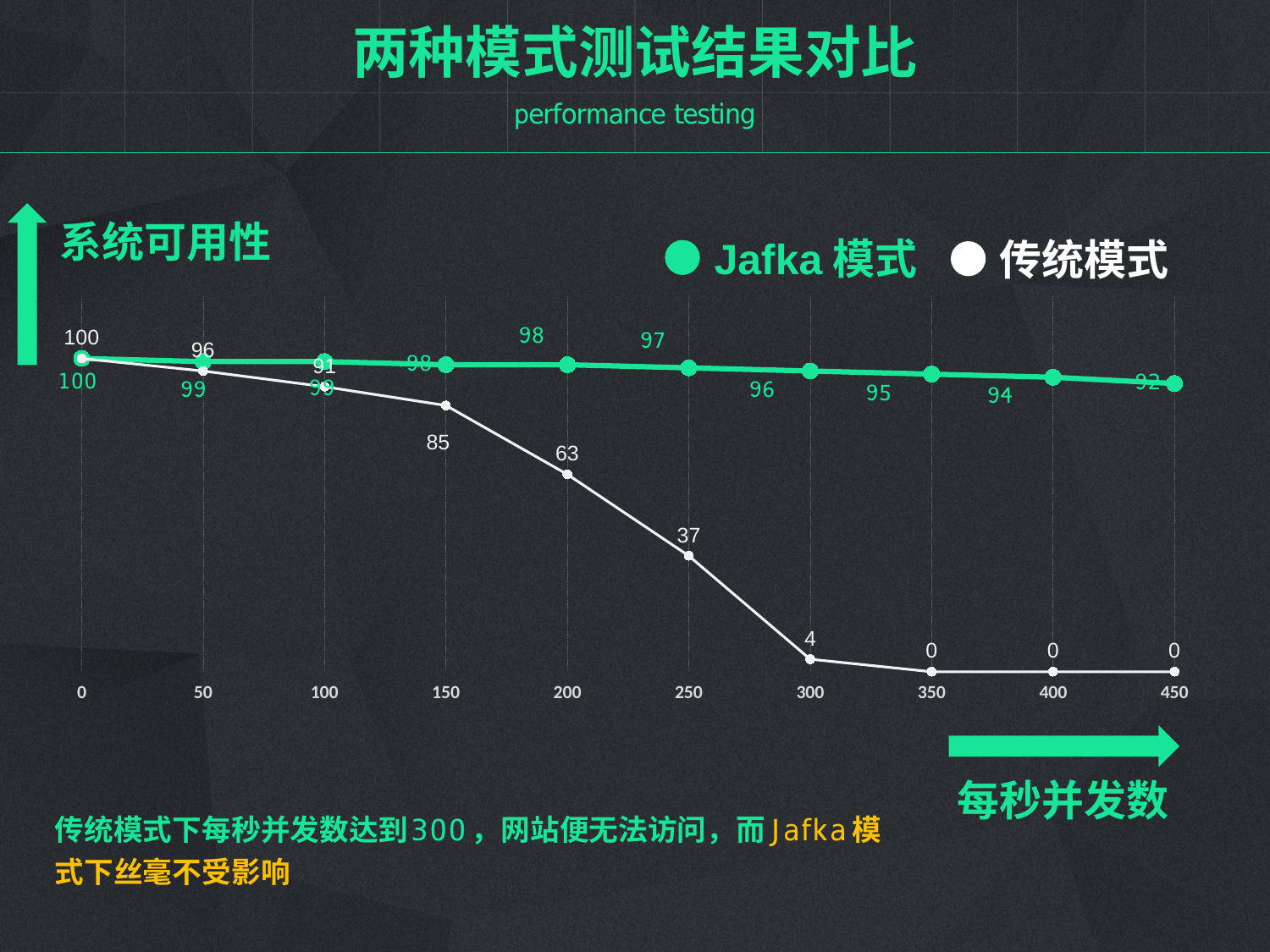

两种模式测试结果对比
performance testing
系统可用性
Jafka模式

传统模式

### Chart

| Category | 계열 1 | 계열2 |
|---|---|---|
| 0 | 100.0 | 100.0 |
| 50 | 99.0 | 96.0 |
| 100 | 99.0 | 91.0 |
| 150 | 98.0 | 85.0 |
| 200 | 98.0 | 63.0 |
| 250 | 97.0 | 37.0 |
| 300 | 96.0 | 4.0 |
| 350 | 95.0 | 0.0 |
| 400 | 94.0 | 0.0 |
| 450 | 92.0 | 0.0 |
每秒并发数
传统模式下每秒并发数达到300，网站便无法访问，而Jafka模式下丝毫不受影响